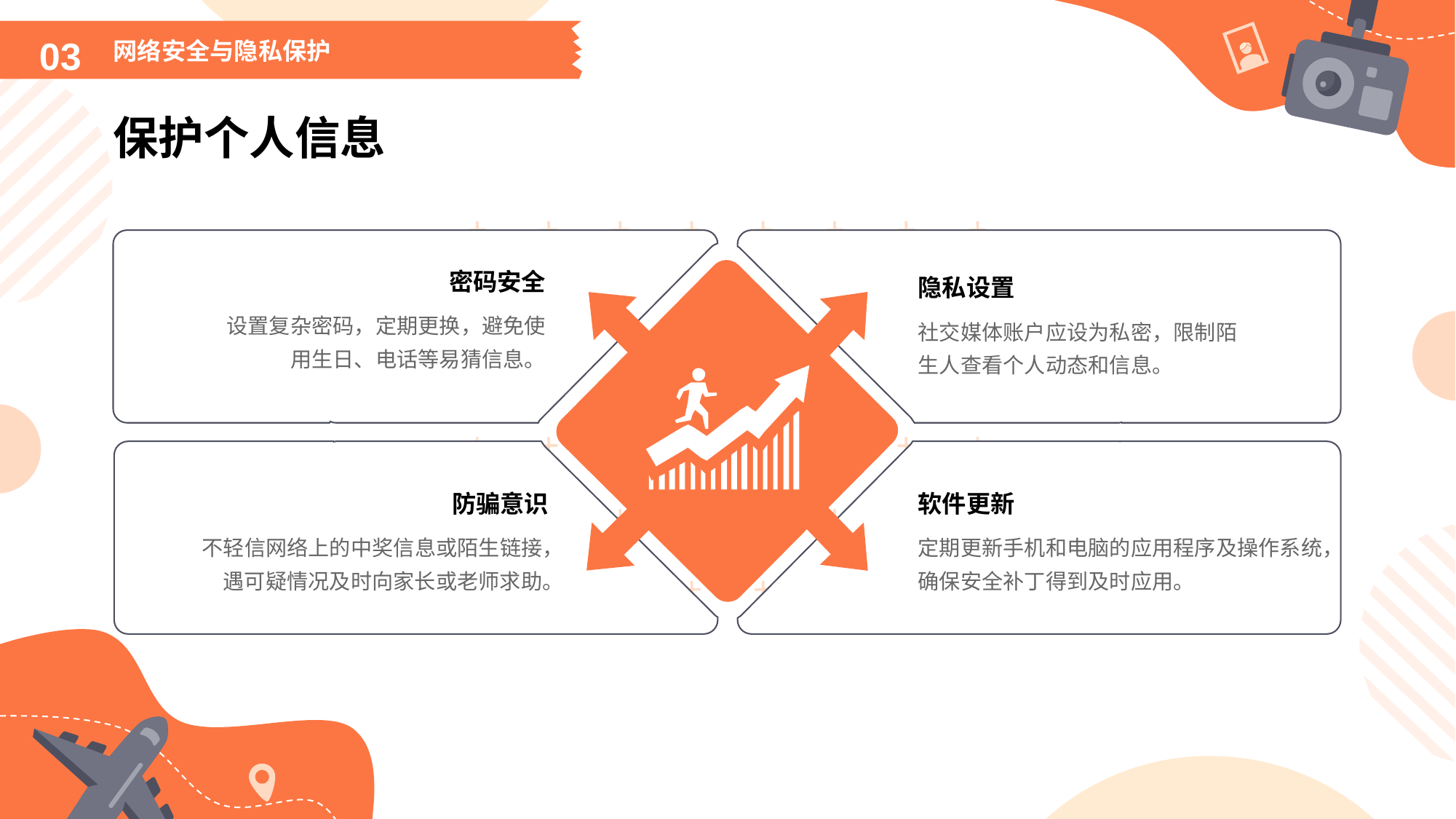

03

网络安全与隐私保护
保护个人信息

密码安全
隐私设置
设置复杂密码，定期更换，避免使用生日、电话等易猜信息。
社交媒体账户应设为私密，限制陌生人查看个人动态和信息。

防骗意识
软件更新
不轻信网络上的中奖信息或陌生链接，遇可疑情况及时向家长或老师求助。
定期更新手机和电脑的应用程序及操作系统，确保安全补丁得到及时应用。